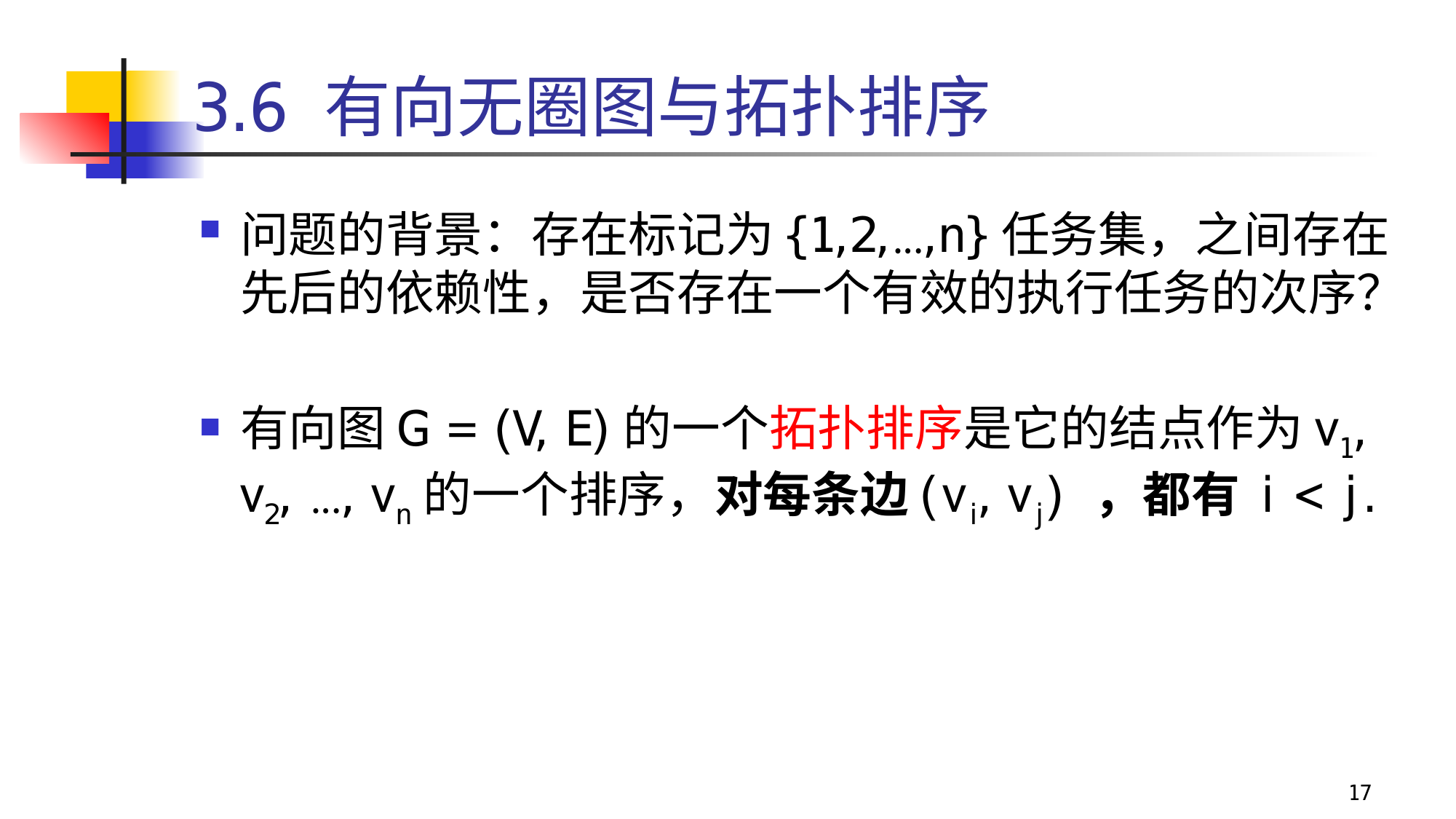

# 3.6 有向无圈图与拓扑排序
问题的背景：存在标记为{1,2,…,n}任务集，之间存在先后的依赖性，是否存在一个有效的执行任务的次序？

有向图G = (V, E)的一个拓扑排序是它的结点作为v1, v2, …, vn的一个排序，对每条边(vi, vj) ，都有 i < j.
17